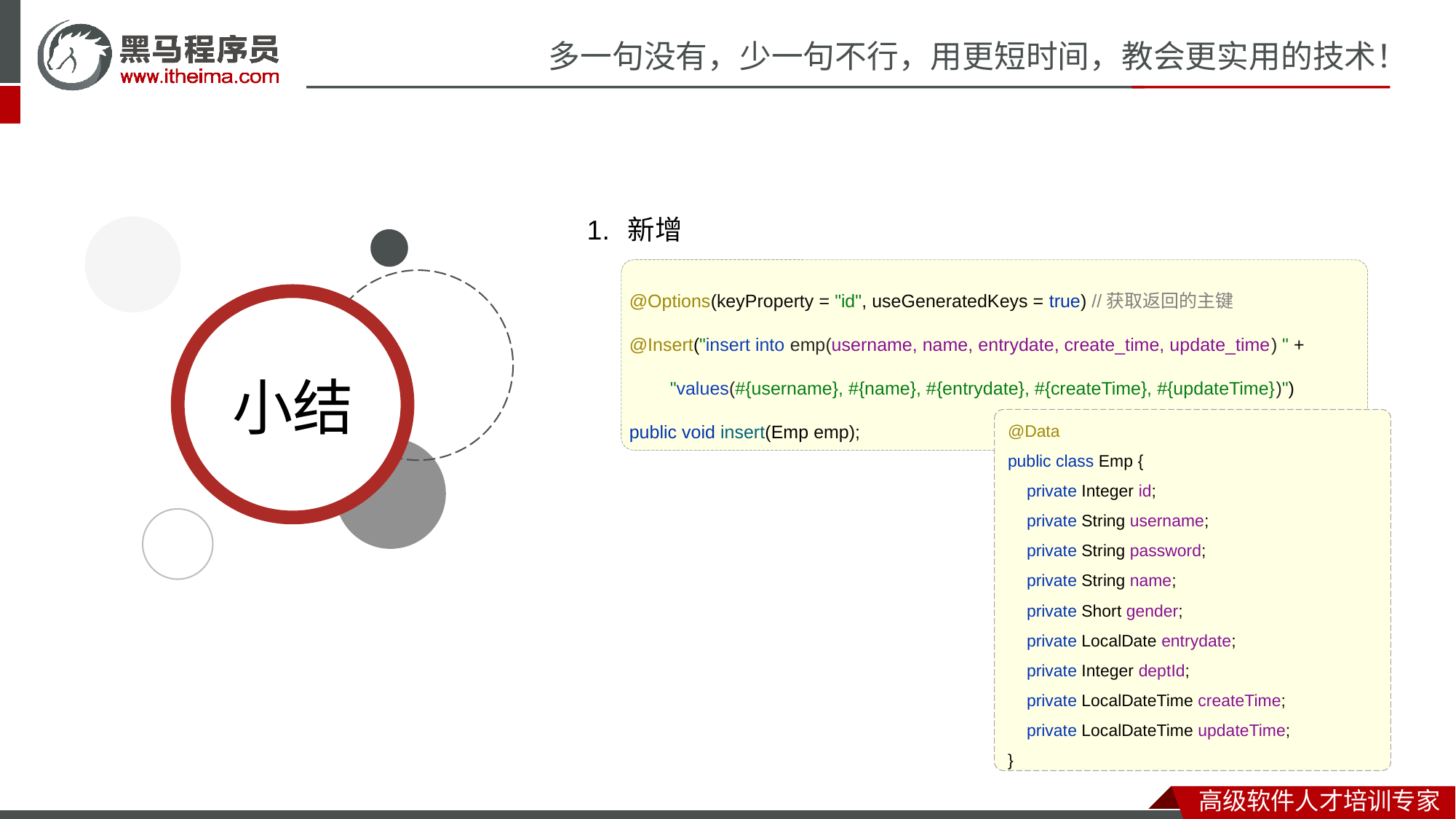

新增
@Options(keyProperty = "id", useGeneratedKeys = true) //获取返回的主键
@Insert("insert into emp(username, name, entrydate, create_time, update_time) " +
        "values(#{username}, #{name}, #{entrydate}, #{createTime}, #{updateTime})")
public void insert(Emp emp);
@Data
public class Emp {
    private Integer id;
    private String username;
    private String password;
    private String name;
    private Short gender;
    private LocalDate entrydate;
    private Integer deptId;
    private LocalDateTime createTime;
    private LocalDateTime updateTime;
}